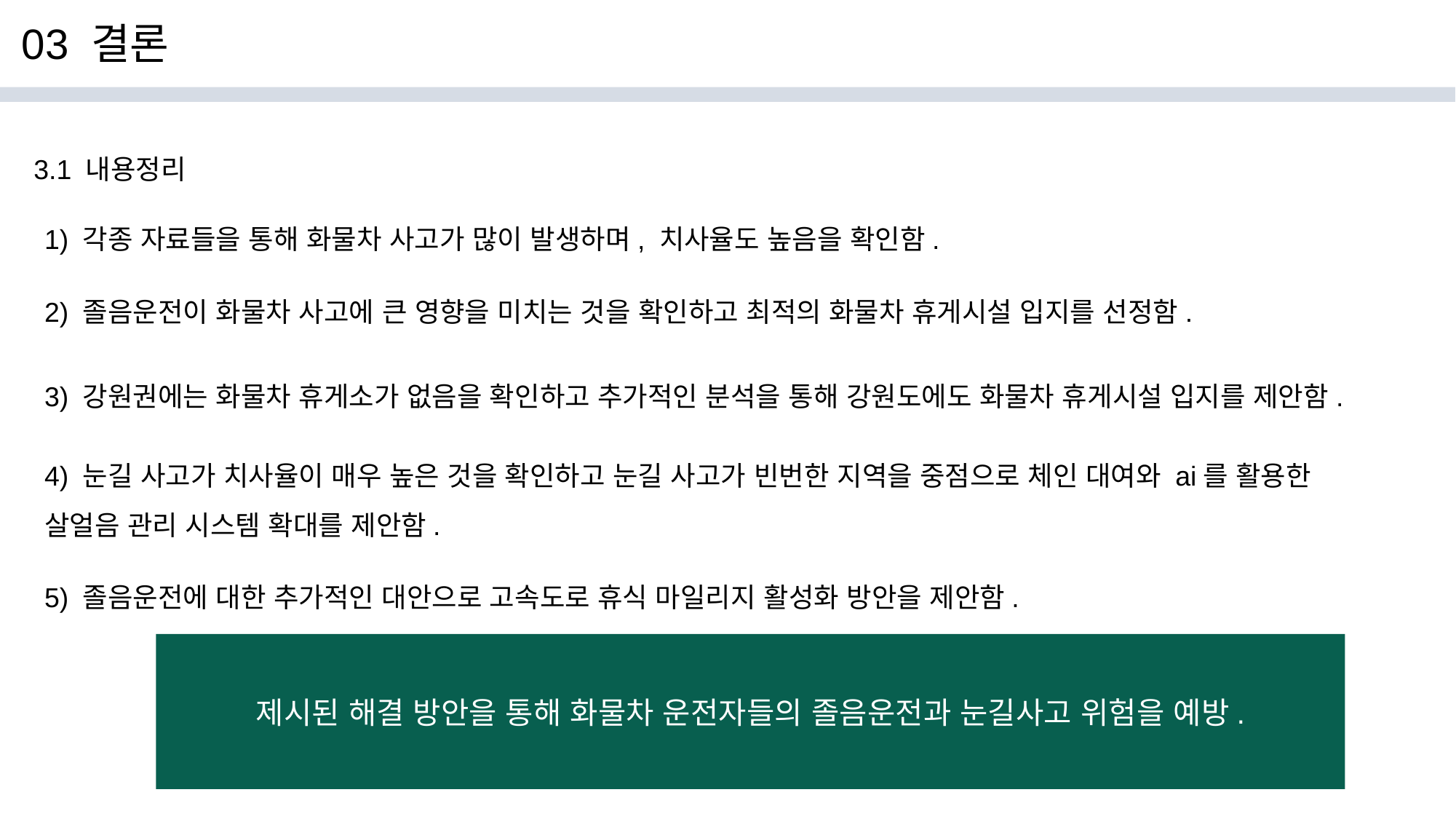

03 결론

3.1 내용정리
1) 각종 자료들을 통해 화물차 사고가 많이 발생하며, 치사율도 높음을 확인함.
2) 졸음운전이 화물차 사고에 큰 영향을 미치는 것을 확인하고 최적의 화물차 휴게시설 입지를 선정함.
3) 강원권에는 화물차 휴게소가 없음을 확인하고 추가적인 분석을 통해 강원도에도 화물차 휴게시설 입지를 제안함.
4) 눈길 사고가 치사율이 매우 높은 것을 확인하고 눈길 사고가 빈번한 지역을 중점으로 체인 대여와 ai를 활용한 살얼음 관리 시스템 확대를 제안함.
5) 졸음운전에 대한 추가적인 대안으로 고속도로 휴식 마일리지 활성화 방안을 제안함.
제시된 해결 방안을 통해 화물차 운전자들의 졸음운전과 눈길사고 위험을 예방.